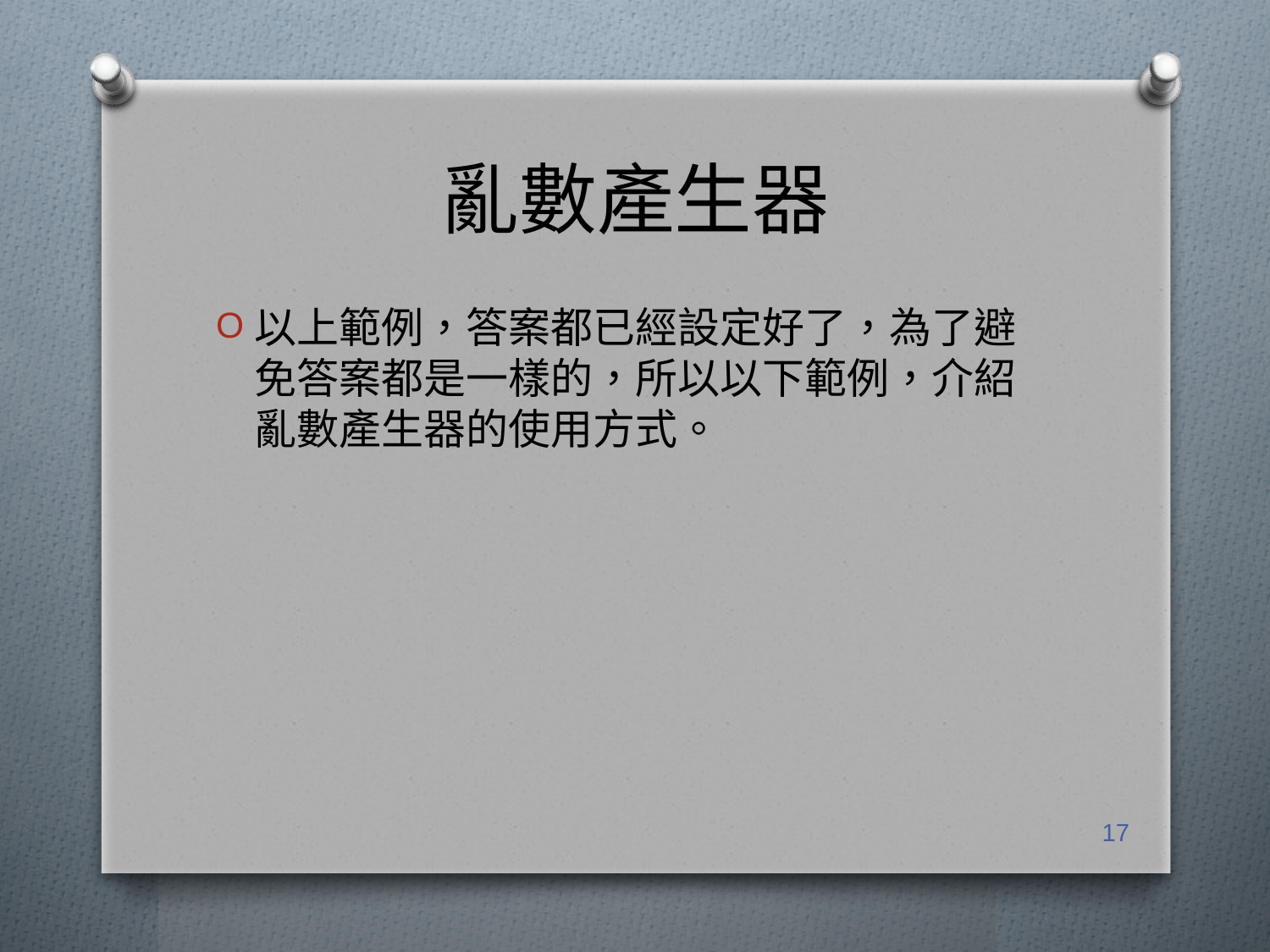

# 亂數產生器
以上範例，答案都已經設定好了，為了避免答案都是一樣的，所以以下範例，介紹亂數產生器的使用方式。
17